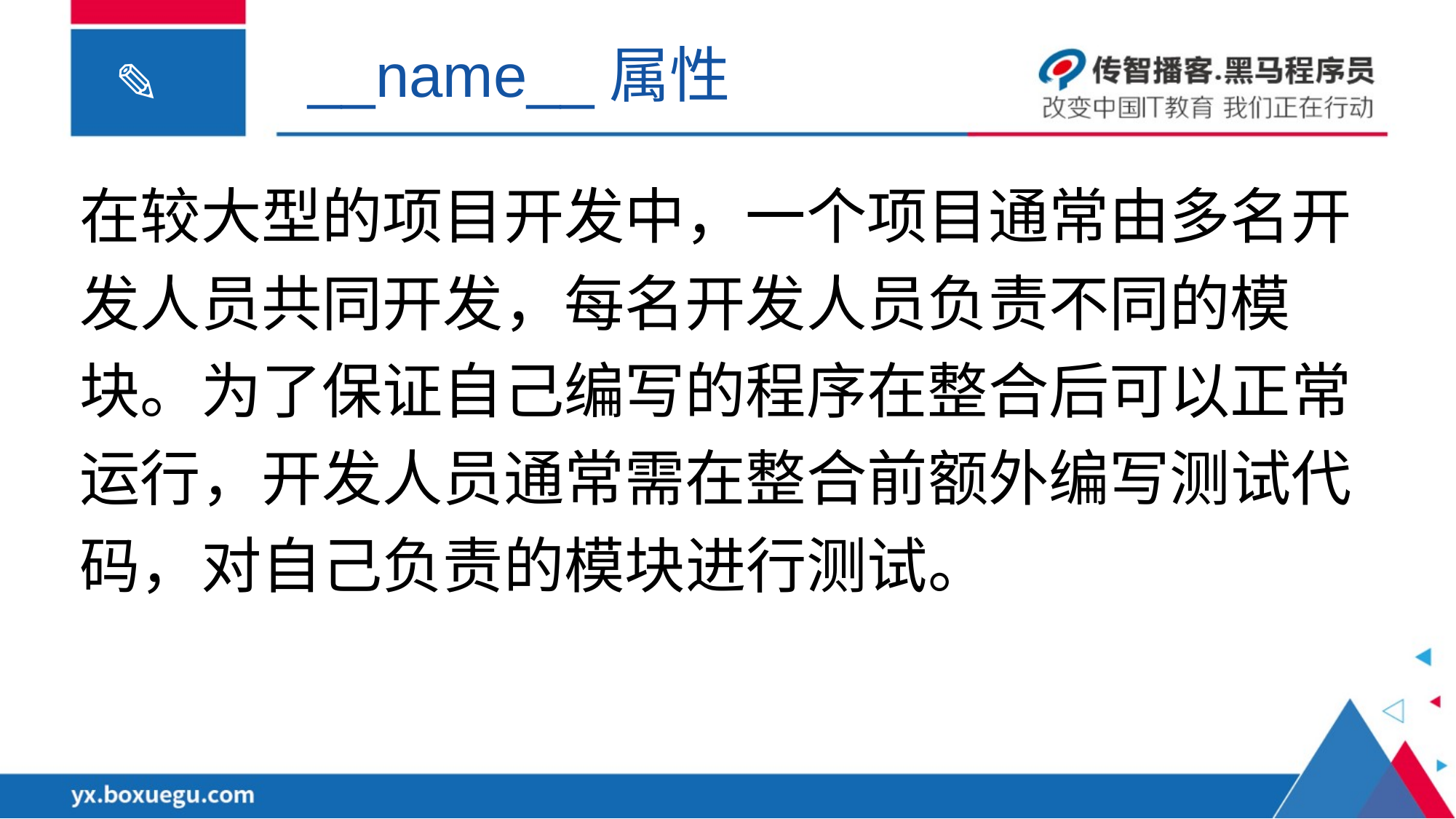

__name__属性
在较大型的项目开发中，一个项目通常由多名开发人员共同开发，每名开发人员负责不同的模块。为了保证自己编写的程序在整合后可以正常运行，开发人员通常需在整合前额外编写测试代码，对自己负责的模块进行测试。